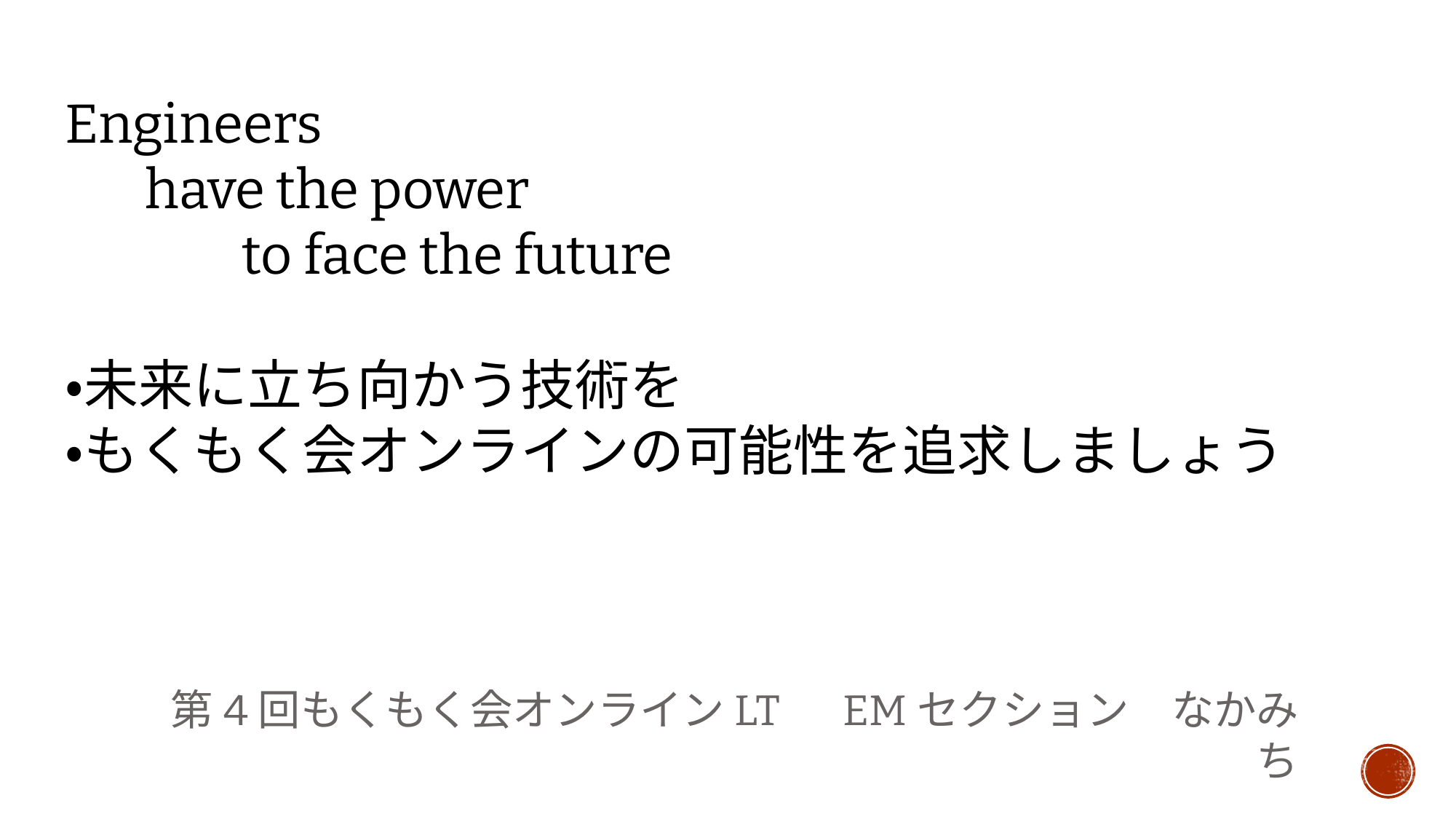

Engineers
　 have the power
　　　to face the future

・未来に立ち向かう技術を
・もくもく会オンラインの可能性を追求しましょう

第4回もくもく会オンラインLT　EMセクション　なかみち